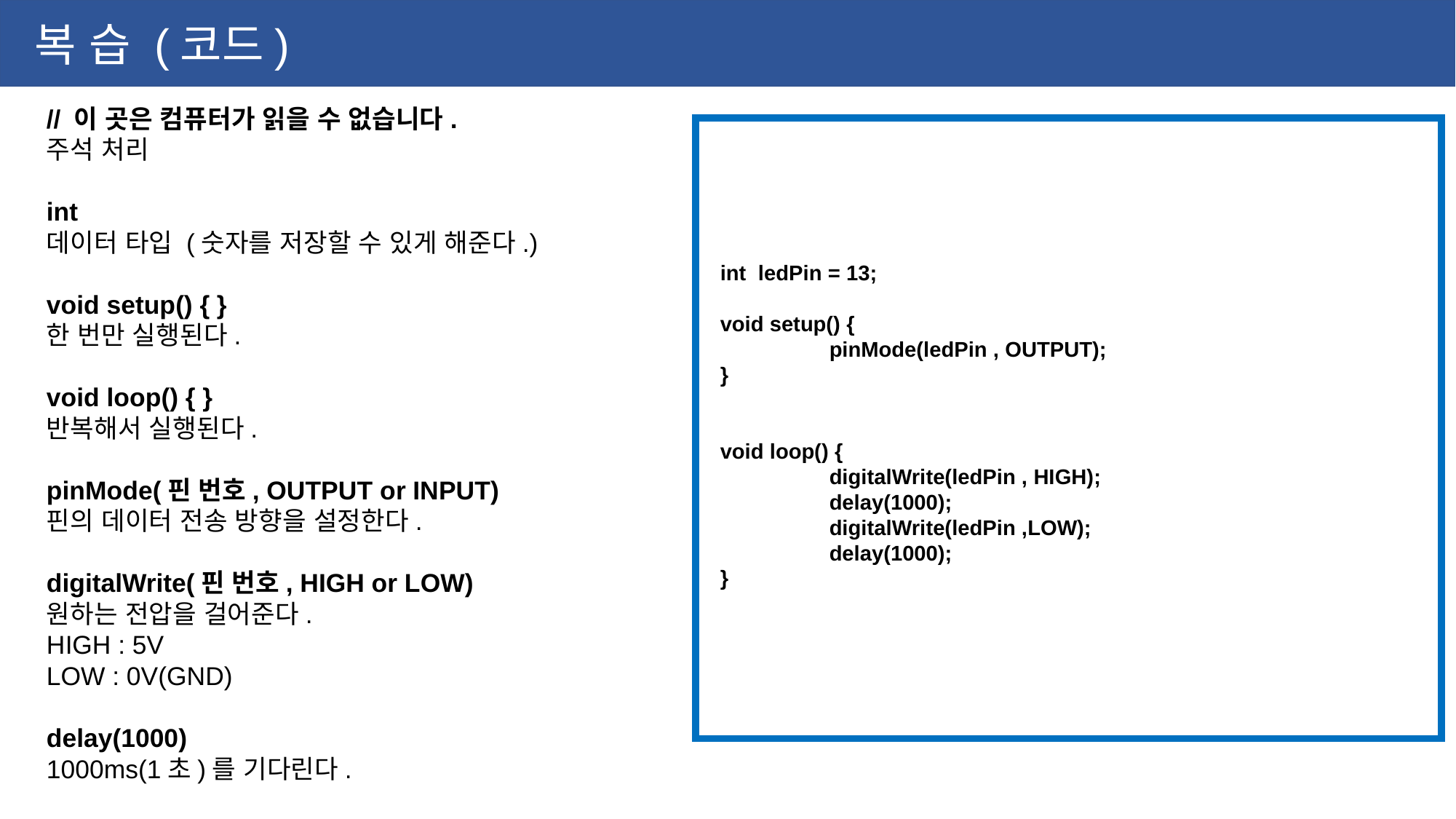

복 습 (코드)
// 이 곳은 컴퓨터가 읽을 수 없습니다.
주석 처리

int
데이터 타입 (숫자를 저장할 수 있게 해준다.)

void setup() { }
한 번만 실행된다.

void loop() { }
반복해서 실행된다.

pinMode(핀 번호, OUTPUT or INPUT)
핀의 데이터 전송 방향을 설정한다.

digitalWrite(핀 번호, HIGH or LOW)
원하는 전압을 걸어준다.
HIGH : 5V
LOW : 0V(GND)

delay(1000)
1000ms(1초)를 기다린다.

int  ledPin = 13;

void setup() {
	pinMode(ledPin , OUTPUT);
}

void loop() {
	digitalWrite(ledPin , HIGH);
	delay(1000);
	digitalWrite(ledPin ,LOW);
	delay(1000);
}